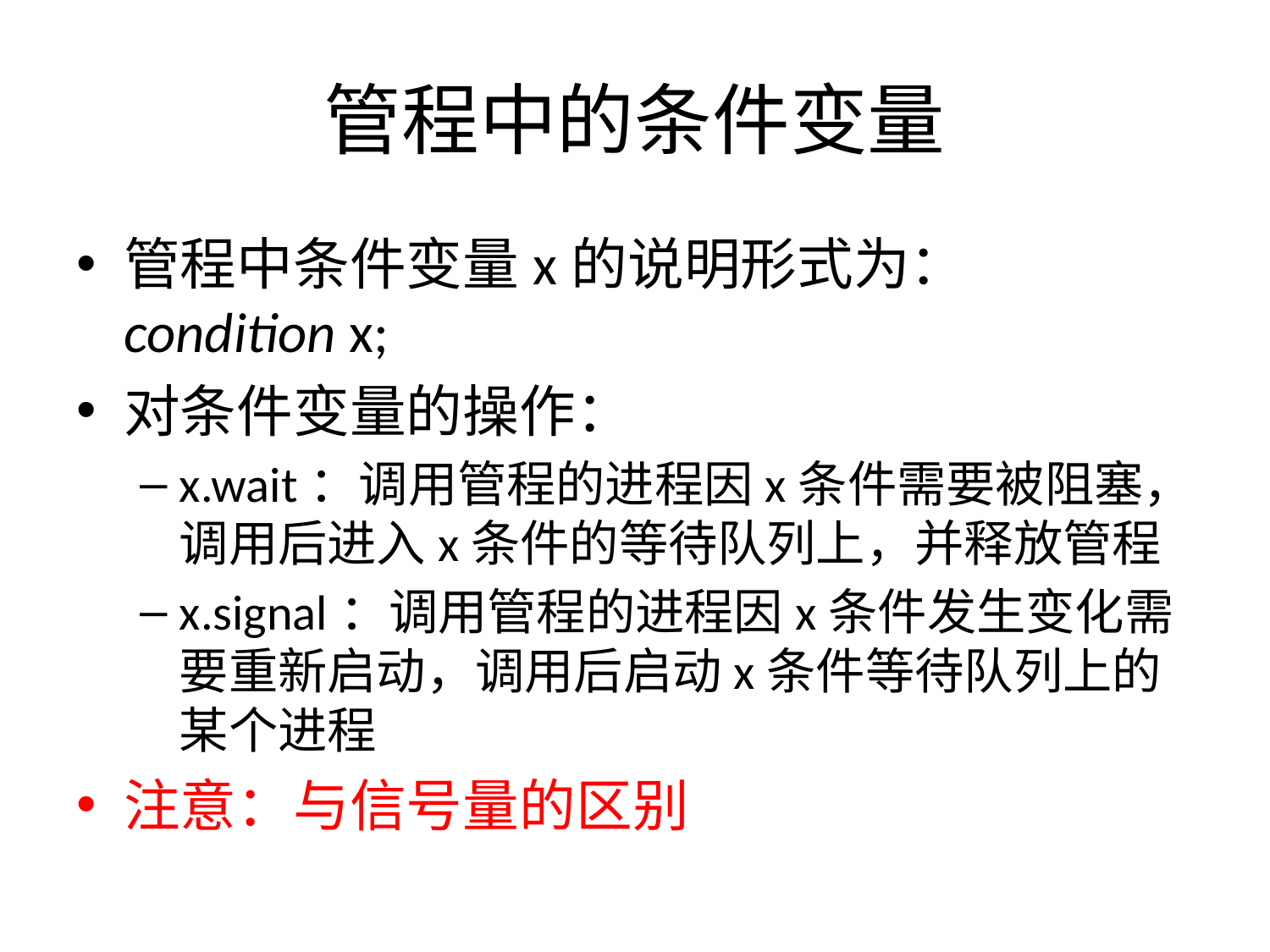

# 管程中的条件变量
管程中条件变量x的说明形式为：
condition x;
对条件变量的操作：
x.wait：调用管程的进程因x条件需要被阻塞，调用后进入x条件的等待队列上，并释放管程
x.signal：调用管程的进程因x条件发生变化需要重新启动，调用后启动x条件等待队列上的某个进程
注意：与信号量的区别